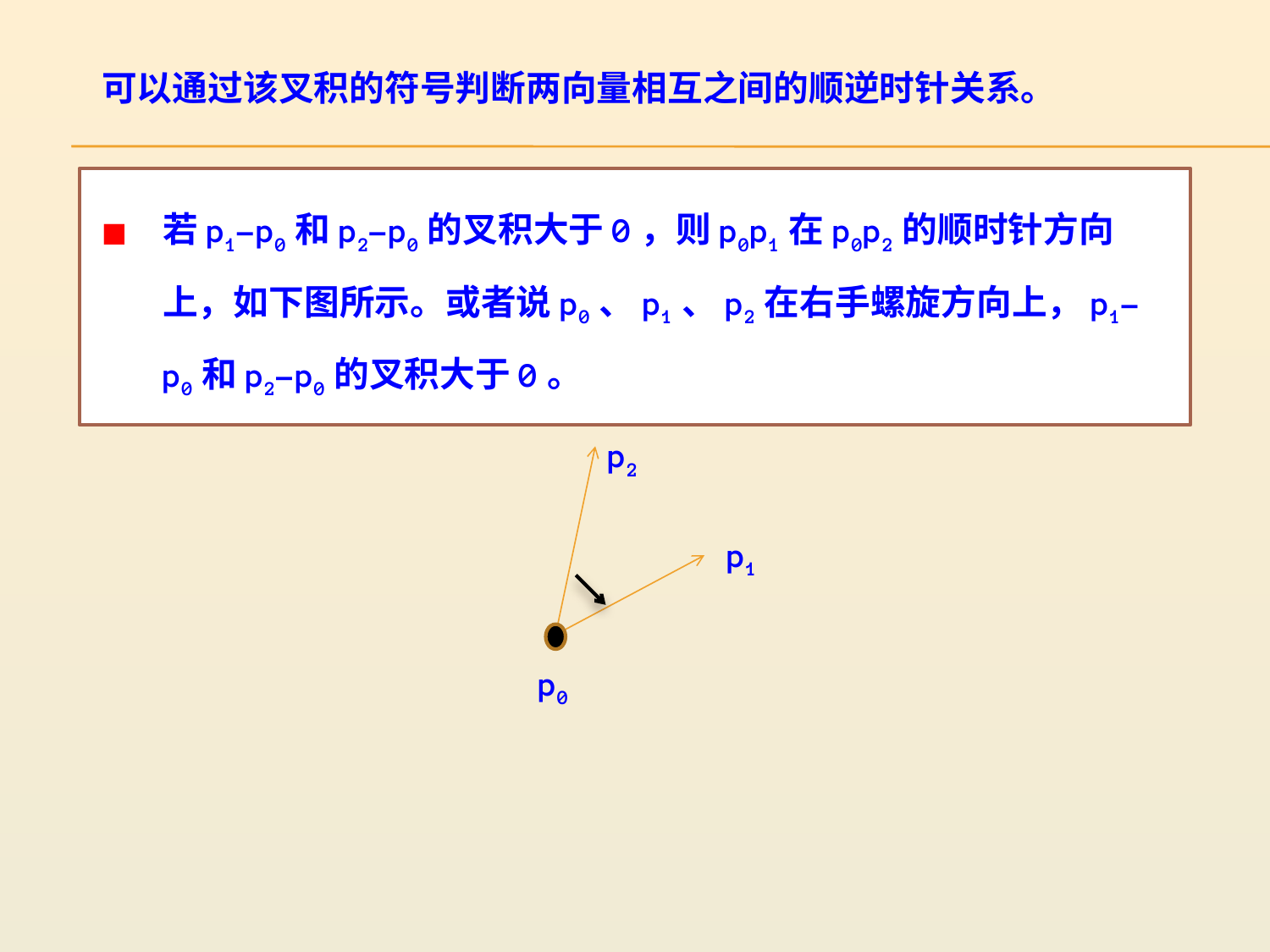

可以通过该叉积的符号判断两向量相互之间的顺逆时针关系。
若p1-p0和p2-p0的叉积大于0，则p0p1在p0p2的顺时针方向上，如下图所示。或者说p0、p1、p2在右手螺旋方向上，p1-p0和p2-p0的叉积大于0。
p2
p1

p0